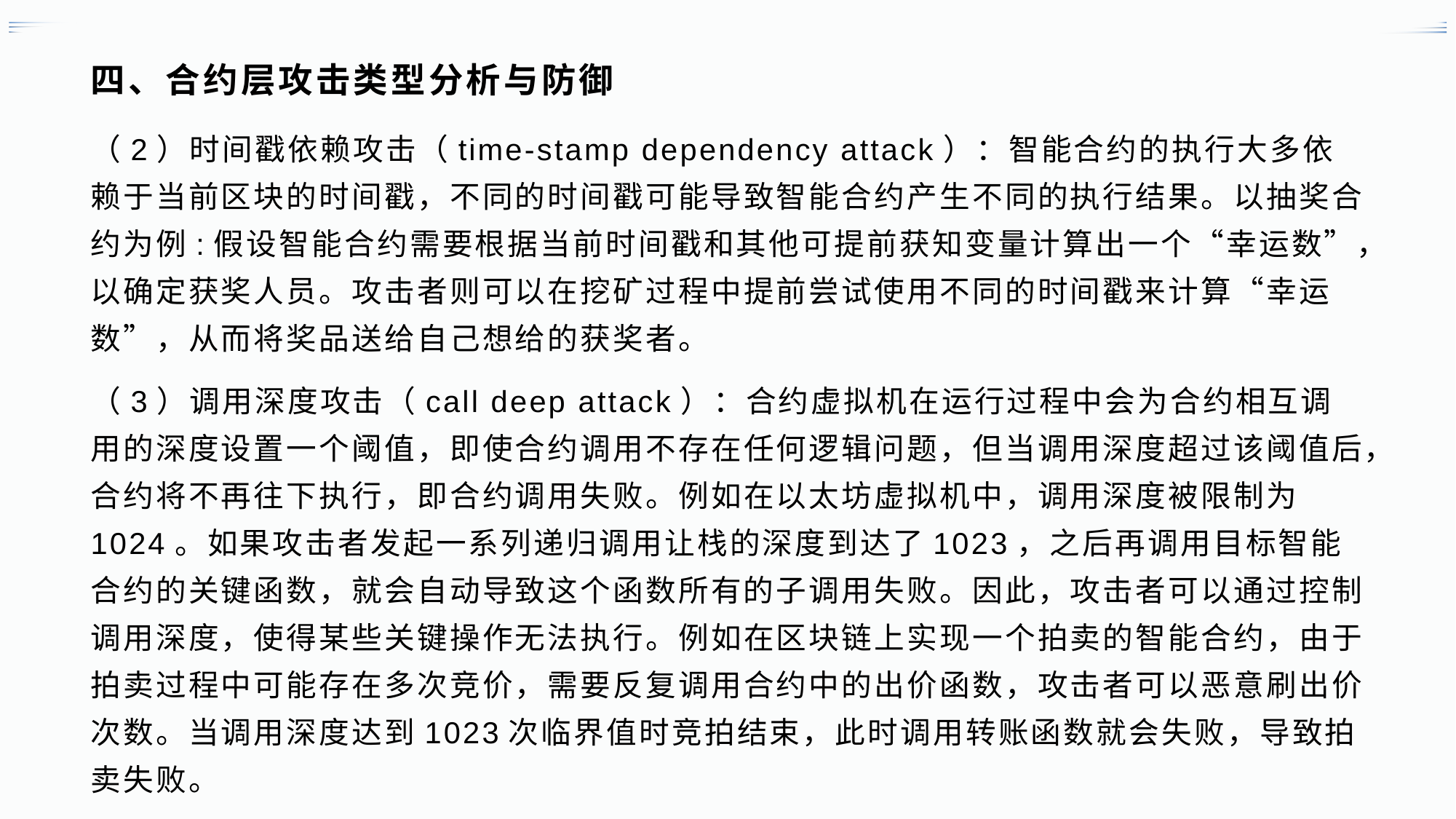

# 四、合约层攻击类型分析与防御
（2）时间戳依赖攻击（time-stamp dependency attack）：智能合约的执行大多依赖于当前区块的时间戳，不同的时间戳可能导致智能合约产生不同的执行结果。以抽奖合约为例:假设智能合约需要根据当前时间戳和其他可提前获知变量计算出一个“幸运数”，以确定获奖人员。攻击者则可以在挖矿过程中提前尝试使用不同的时间戳来计算“幸运数”，从而将奖品送给自己想给的获奖者。
（3）调用深度攻击（call deep attack）：合约虚拟机在运行过程中会为合约相互调用的深度设置一个阈值，即使合约调用不存在任何逻辑问题，但当调用深度超过该阈值后，合约将不再往下执行，即合约调用失败。例如在以太坊虚拟机中，调用深度被限制为1024。如果攻击者发起一系列递归调用让栈的深度到达了1023，之后再调用目标智能合约的关键函数，就会自动导致这个函数所有的子调用失败。因此，攻击者可以通过控制调用深度，使得某些关键操作无法执行。例如在区块链上实现一个拍卖的智能合约，由于拍卖过程中可能存在多次竞价，需要反复调用合约中的出价函数，攻击者可以恶意刷出价次数。当调用深度达到1023次临界值时竞拍结束，此时调用转账函数就会失败，导致拍卖失败。